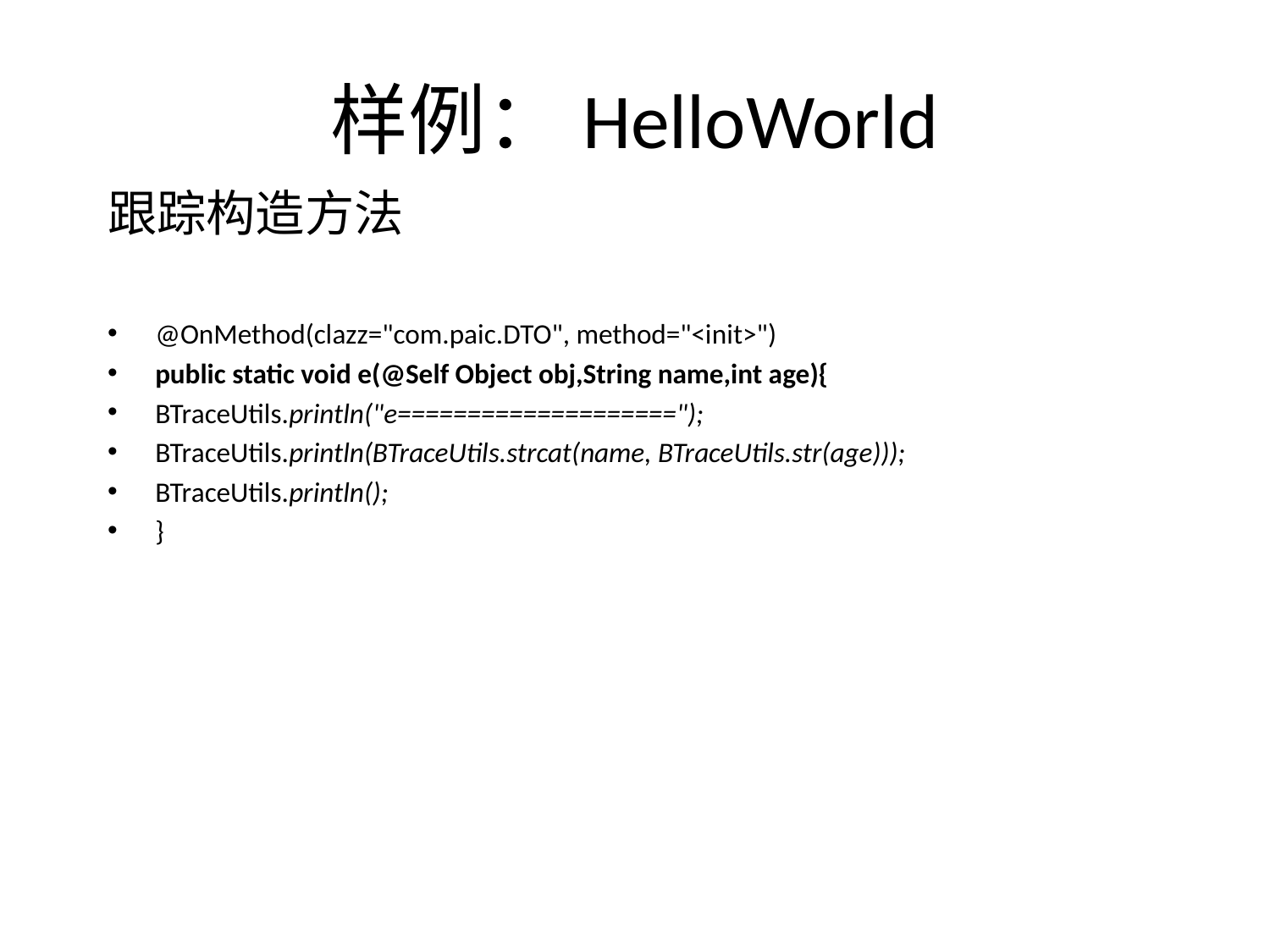

# 样例：HelloWorld
跟踪构造方法

@OnMethod(clazz="com.paic.DTO", method="<init>")
public static void e(@Self Object obj,String name,int age){
BTraceUtils.println("e====================");
BTraceUtils.println(BTraceUtils.strcat(name, BTraceUtils.str(age)));
BTraceUtils.println();
}